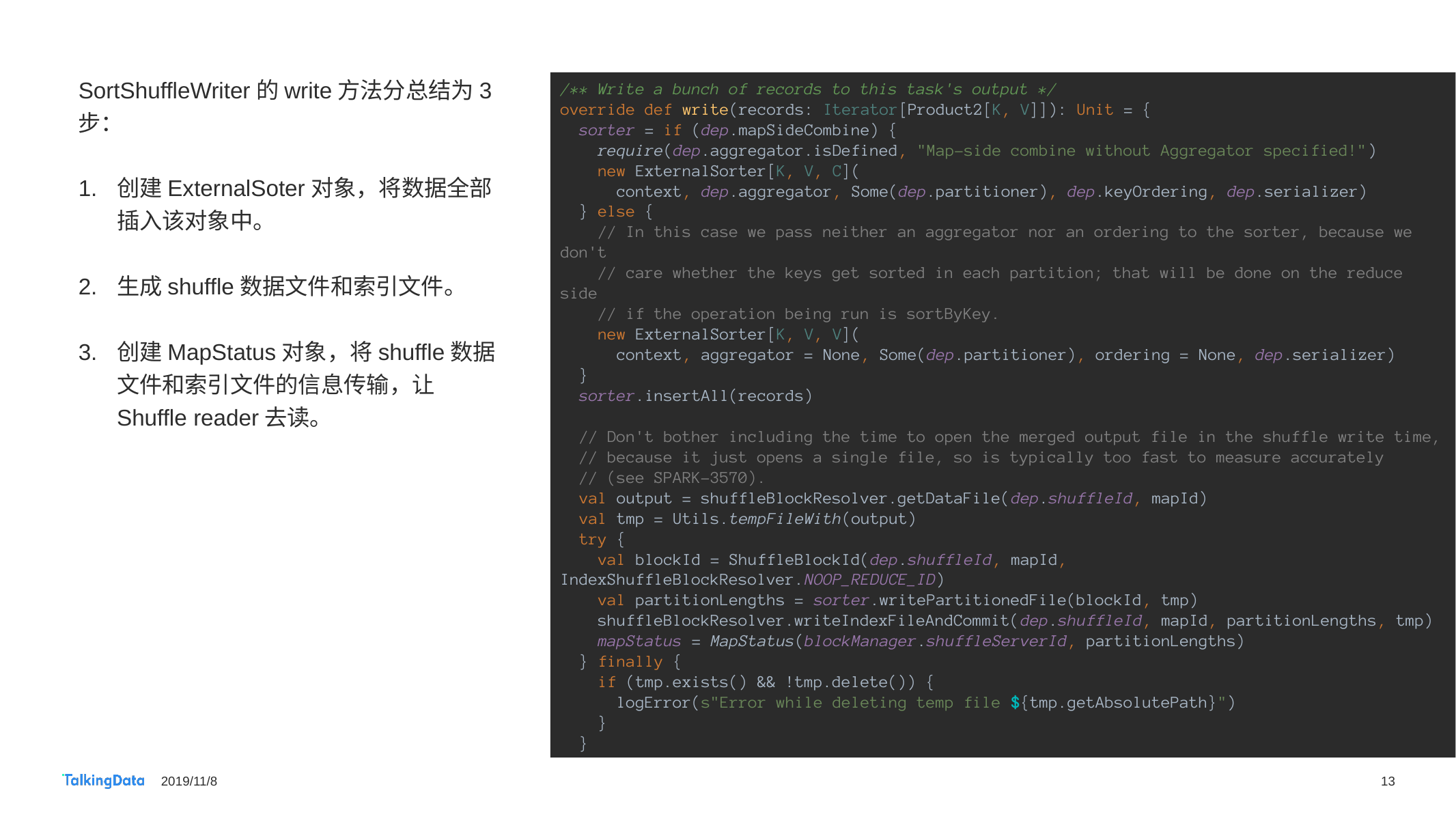

/** Write a bunch of records to this task's output */
override def write(records: Iterator[Product2[K, V]]): Unit = {
  sorter = if (dep.mapSideCombine) {
    require(dep.aggregator.isDefined, "Map-side combine without Aggregator specified!")
    new ExternalSorter[K, V, C](
      context, dep.aggregator, Some(dep.partitioner), dep.keyOrdering, dep.serializer)
  } else {
    // In this case we pass neither an aggregator nor an ordering to the sorter, because we don't
    // care whether the keys get sorted in each partition; that will be done on the reduce side
    // if the operation being run is sortByKey.
    new ExternalSorter[K, V, V](
      context, aggregator = None, Some(dep.partitioner), ordering = None, dep.serializer)
  }
  sorter.insertAll(records)
  // Don't bother including the time to open the merged output file in the shuffle write time,
  // because it just opens a single file, so is typically too fast to measure accurately
  // (see SPARK-3570).
  val output = shuffleBlockResolver.getDataFile(dep.shuffleId, mapId)
  val tmp = Utils.tempFileWith(output)
  try {
    val blockId = ShuffleBlockId(dep.shuffleId, mapId, IndexShuffleBlockResolver.NOOP_REDUCE_ID)
    val partitionLengths = sorter.writePartitionedFile(blockId, tmp)
    shuffleBlockResolver.writeIndexFileAndCommit(dep.shuffleId, mapId, partitionLengths, tmp)
    mapStatus = MapStatus(blockManager.shuffleServerId, partitionLengths)
  } finally {
    if (tmp.exists() && !tmp.delete()) {
      logError(s"Error while deleting temp file ${tmp.getAbsolutePath}")
    }
  }
SortShuffleWriter的write方法分总结为3步：

创建ExternalSoter对象，将数据全部插入该对象中。

生成shuffle数据文件和索引文件。

创建MapStatus对象，将shuffle数据文件和索引文件的信息传输，让Shuffle reader去读。